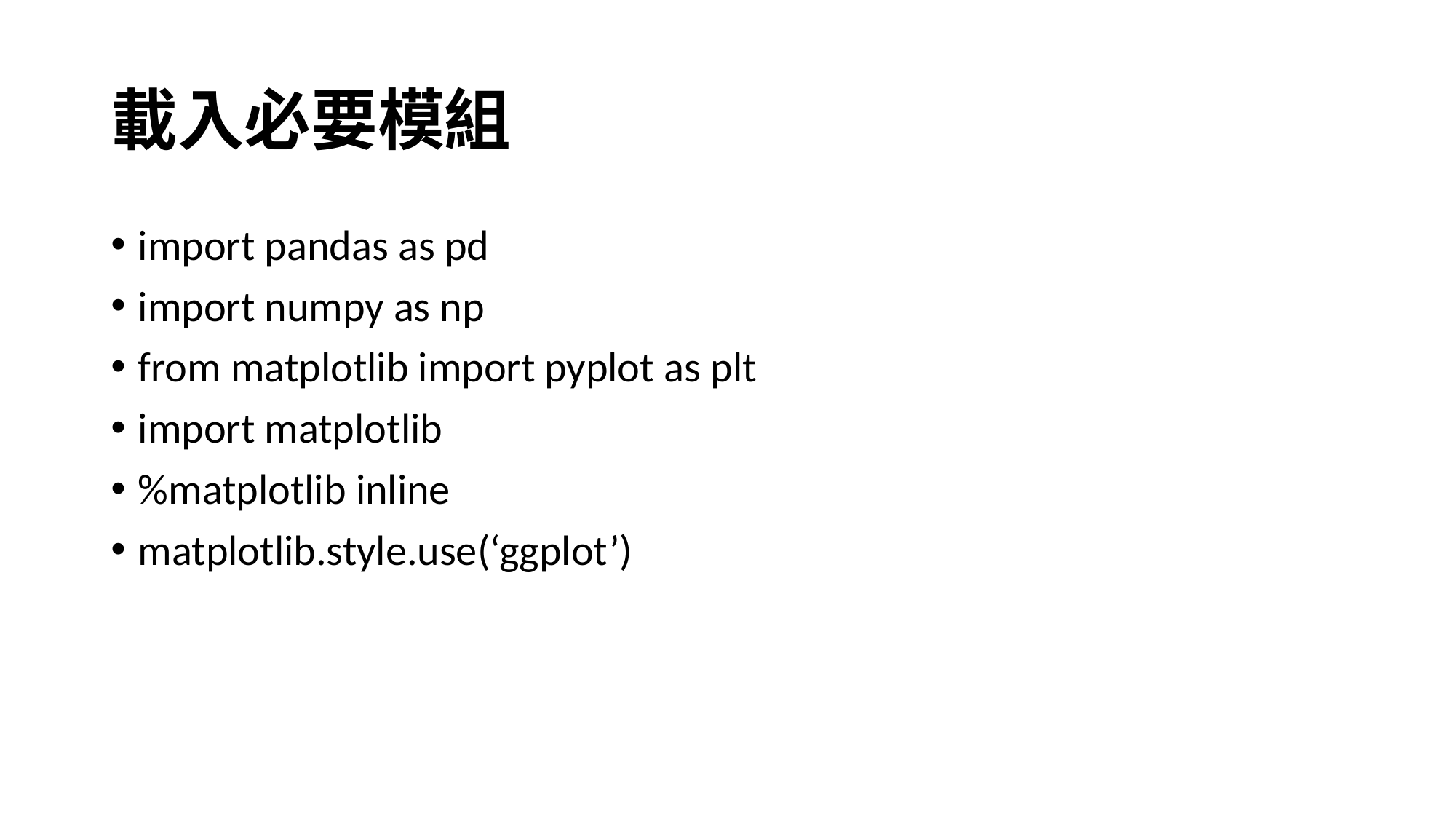

# 載入必要模組
import pandas as pd
import numpy as np
from matplotlib import pyplot as plt
import matplotlib
%matplotlib inline
matplotlib.style.use(‘ggplot’)